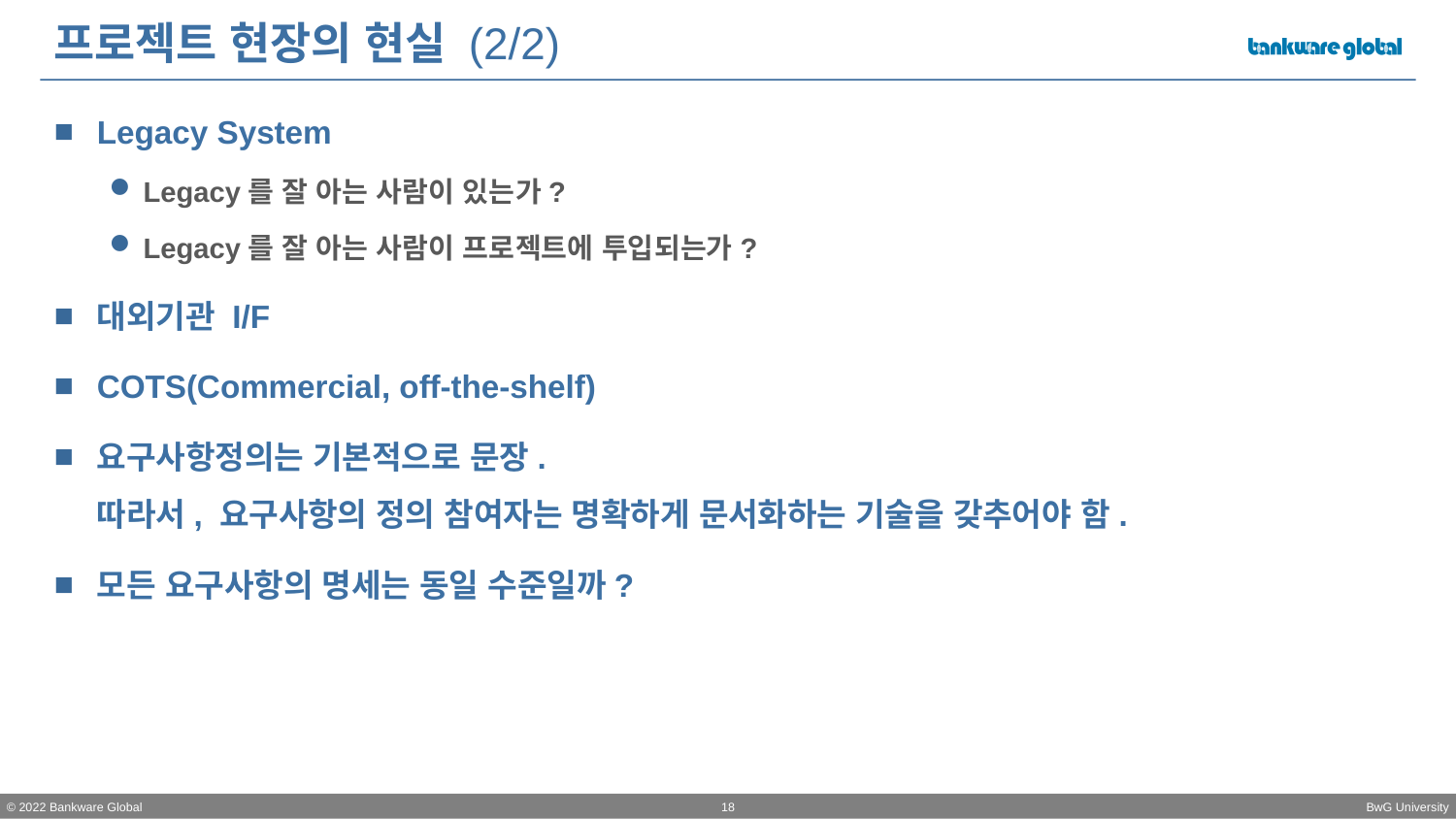

# 프로젝트 현장의 현실 (2/2)
Legacy System
Legacy를 잘 아는 사람이 있는가?
Legacy를 잘 아는 사람이 프로젝트에 투입되는가?
대외기관 I/F
COTS(Commercial, off-the-shelf)
요구사항정의는 기본적으로 문장.
따라서, 요구사항의 정의 참여자는 명확하게 문서화하는 기술을 갖추어야 함.
모든 요구사항의 명세는 동일 수준일까?
18